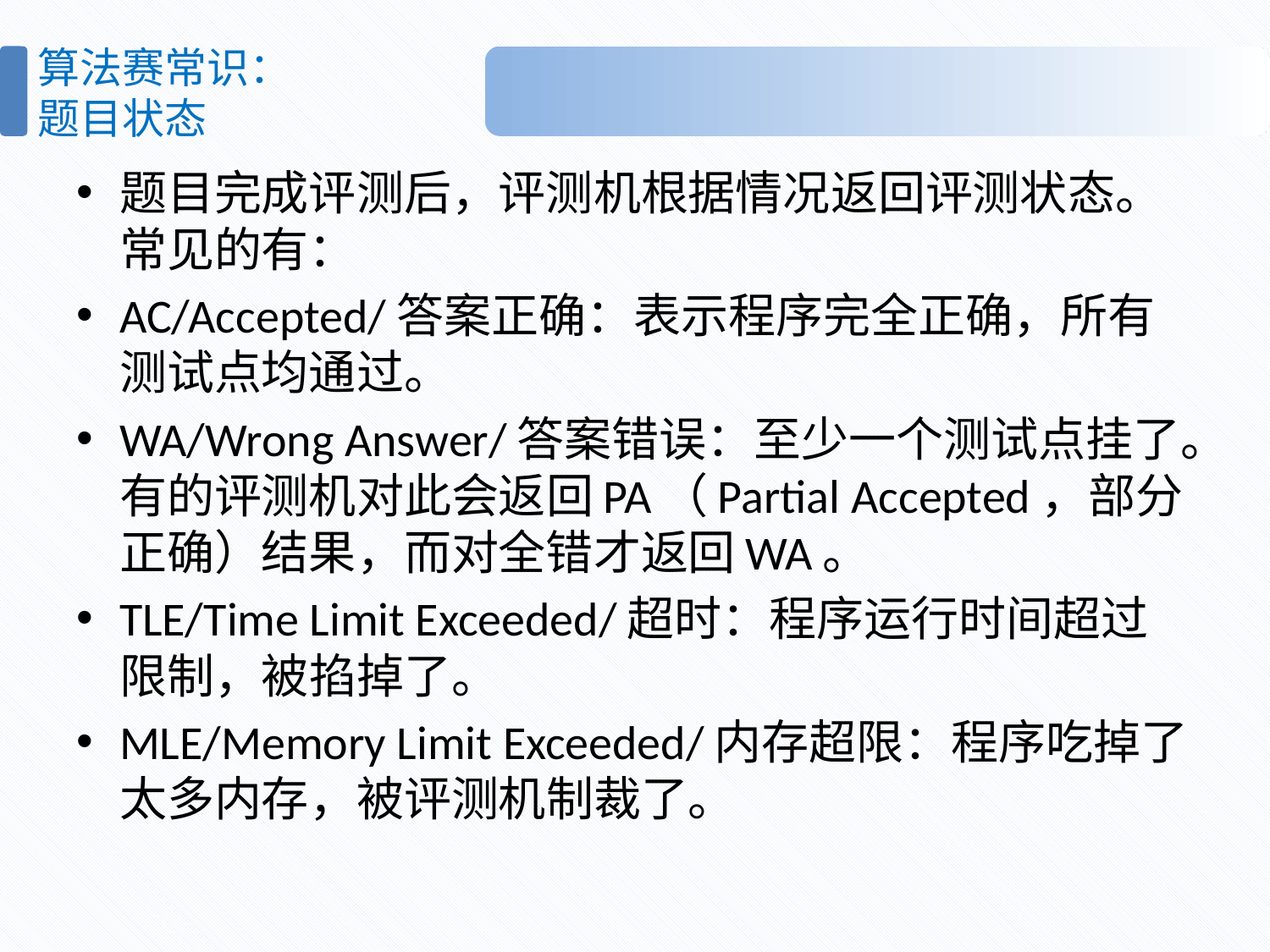

# 算法赛常识： 题目状态
题目完成评测后，评测机根据情况返回评测状态。常见的有：
AC/Accepted/答案正确：表示程序完全正确，所有测试点均通过。
WA/Wrong Answer/答案错误：至少一个测试点挂了。有的评测机对此会返回PA（Partial Accepted，部分正确）结果，而对全错才返回WA。
TLE/Time Limit Exceeded/超时：程序运行时间超过限制，被掐掉了。
MLE/Memory Limit Exceeded/内存超限：程序吃掉了太多内存，被评测机制裁了。